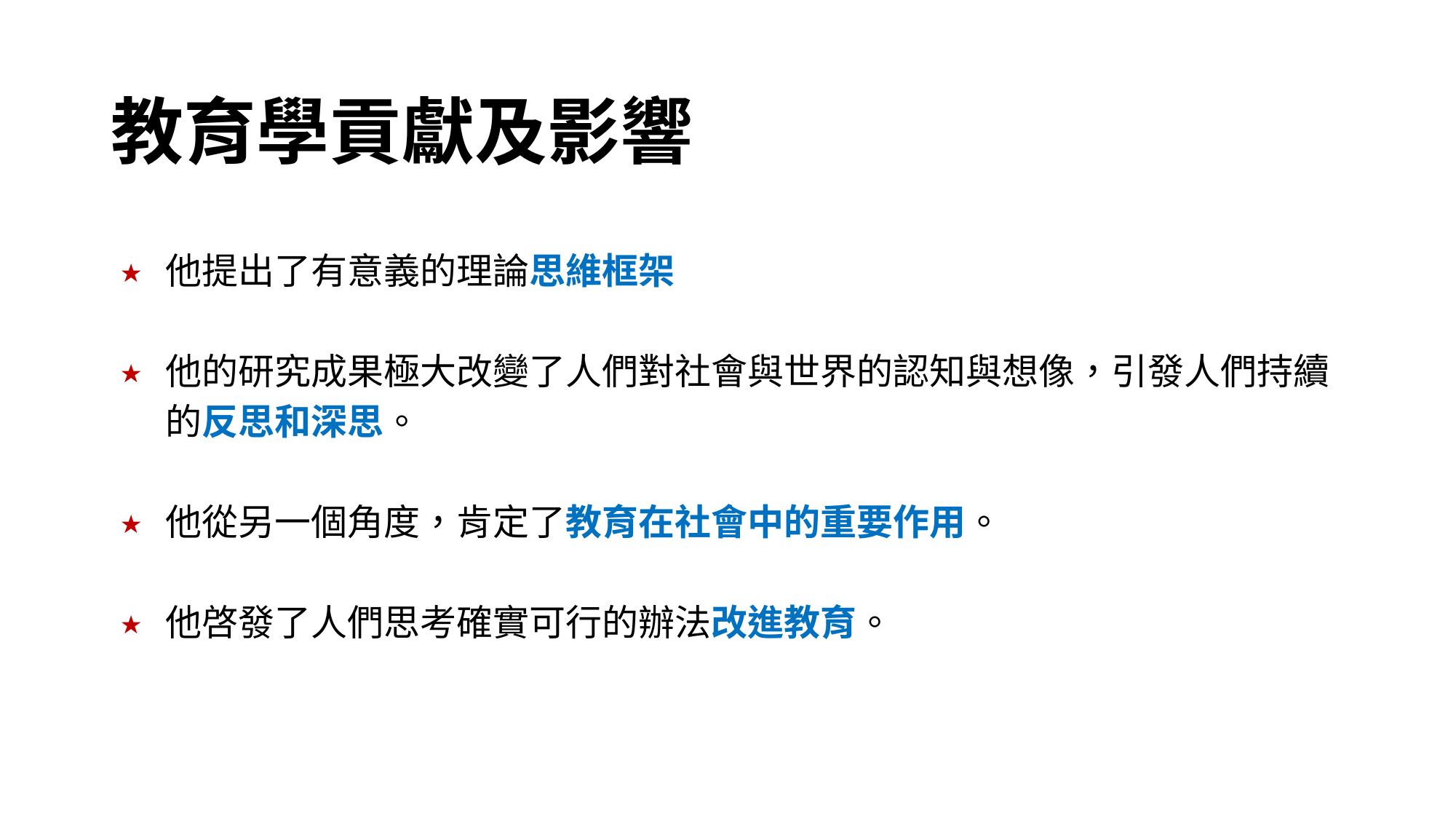

# 教育學貢獻及影響
他提出了有意義的理論思維框架

他的研究成果極大改變了人們對社會與世界的認知與想像，引發人們持續的反思和深思。

他從另一個角度，肯定了教育在社會中的重要作用。

他啓發了人們思考確實可行的辦法改進教育。